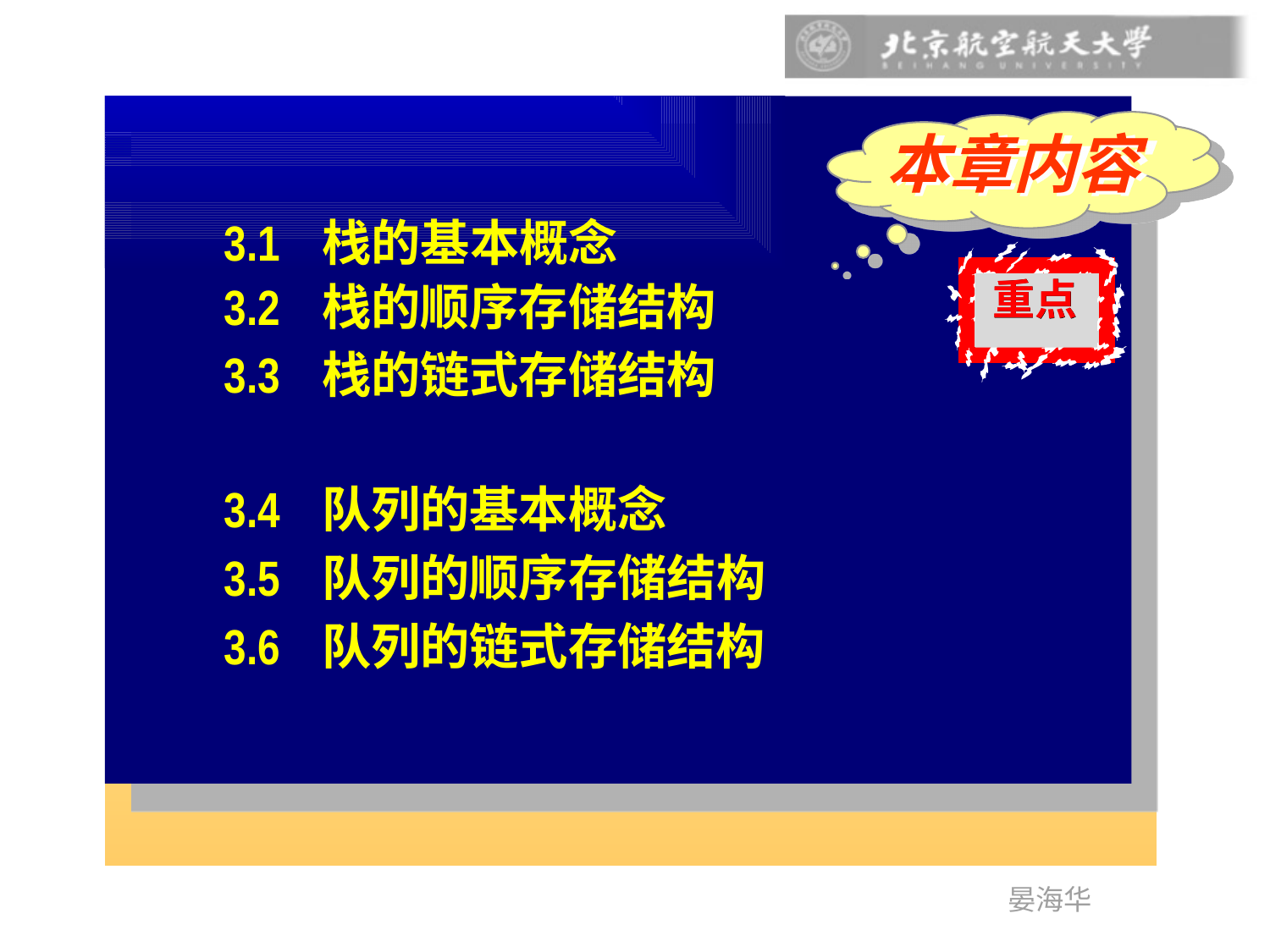

本章内容
3.1 栈的基本概念

重点

3.2 栈的顺序存储结构
3.3 栈的链式存储结构
3.4 队列的基本概念
3.5 队列的顺序存储结构
3.6 队列的链式存储结构